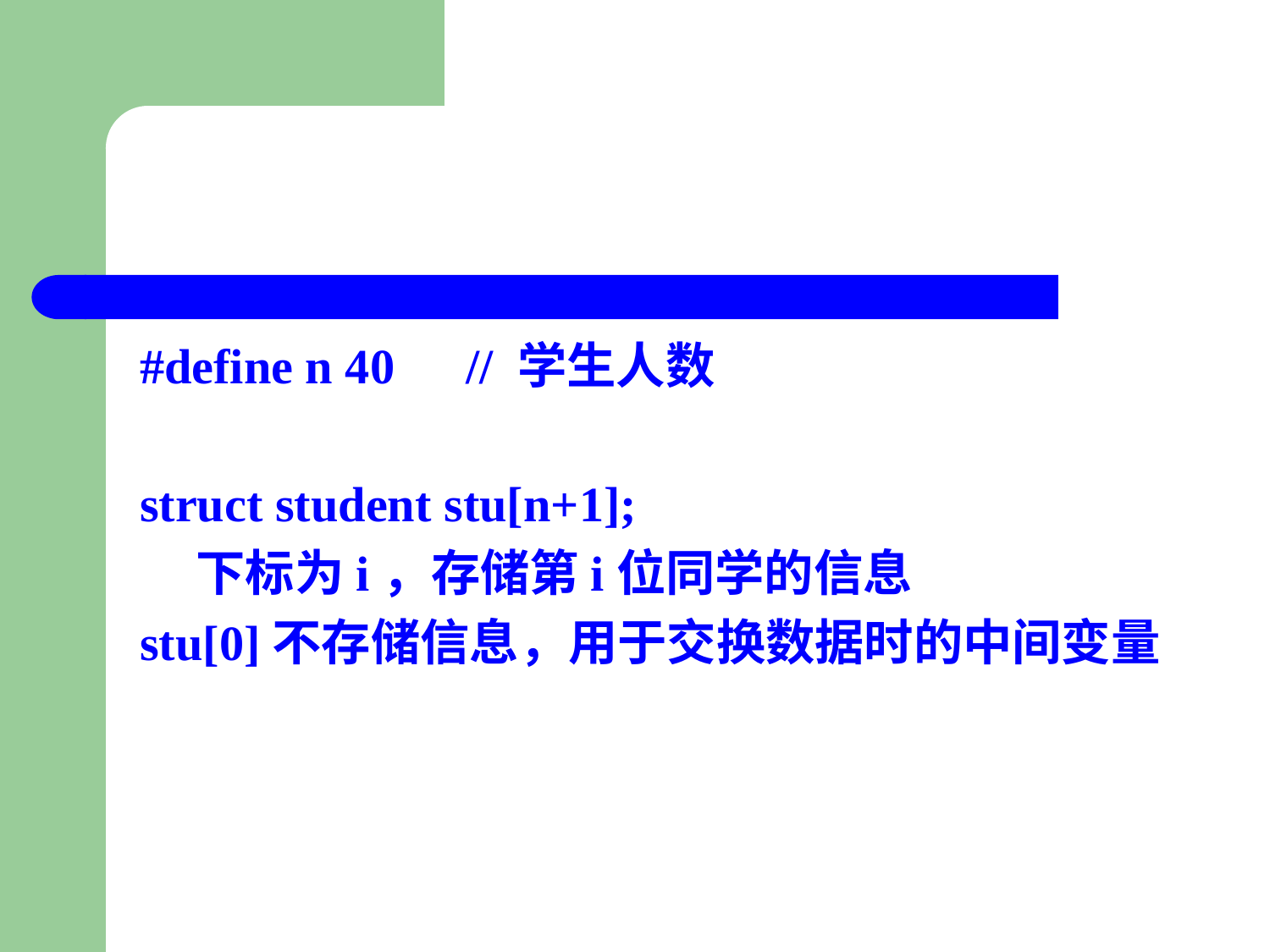

#
#define n 40	  // 学生人数

struct student stu[n+1];
    下标为i，存储第i位同学的信息
stu[0]不存储信息，用于交换数据时的中间变量